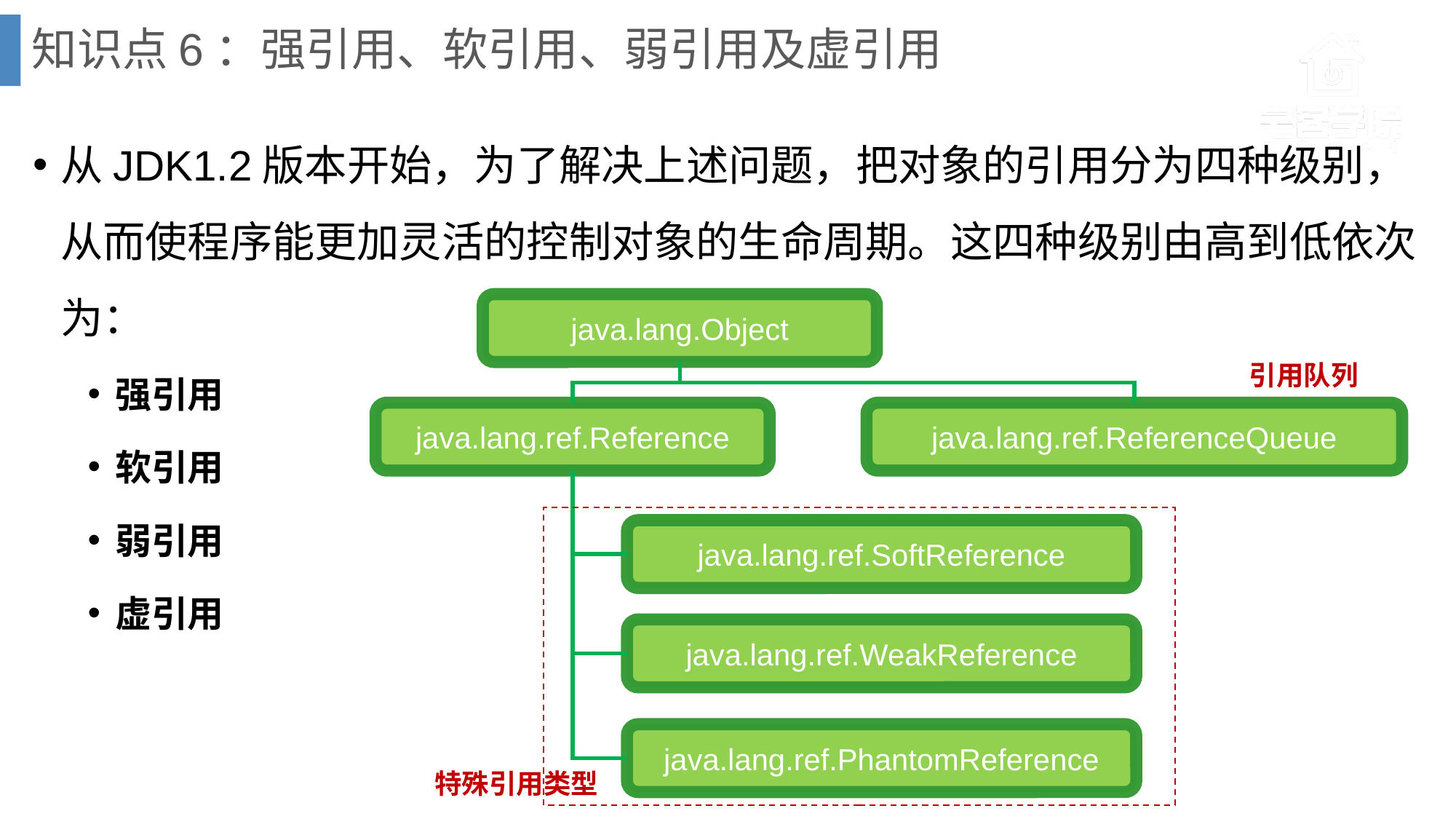

# 知识点6：强引用、软引用、弱引用及虚引用
从JDK1.2版本开始，为了解决上述问题，把对象的引用分为四种级别，从而使程序能更加灵活的控制对象的生命周期。这四种级别由高到低依次为：
强引用
软引用
弱引用
虚引用
java.lang.Object
引用队列
java.lang.ref.Reference
java.lang.ref.ReferenceQueue

java.lang.ref.SoftReference
java.lang.ref.WeakReference
java.lang.ref.PhantomReference
特殊引用类型